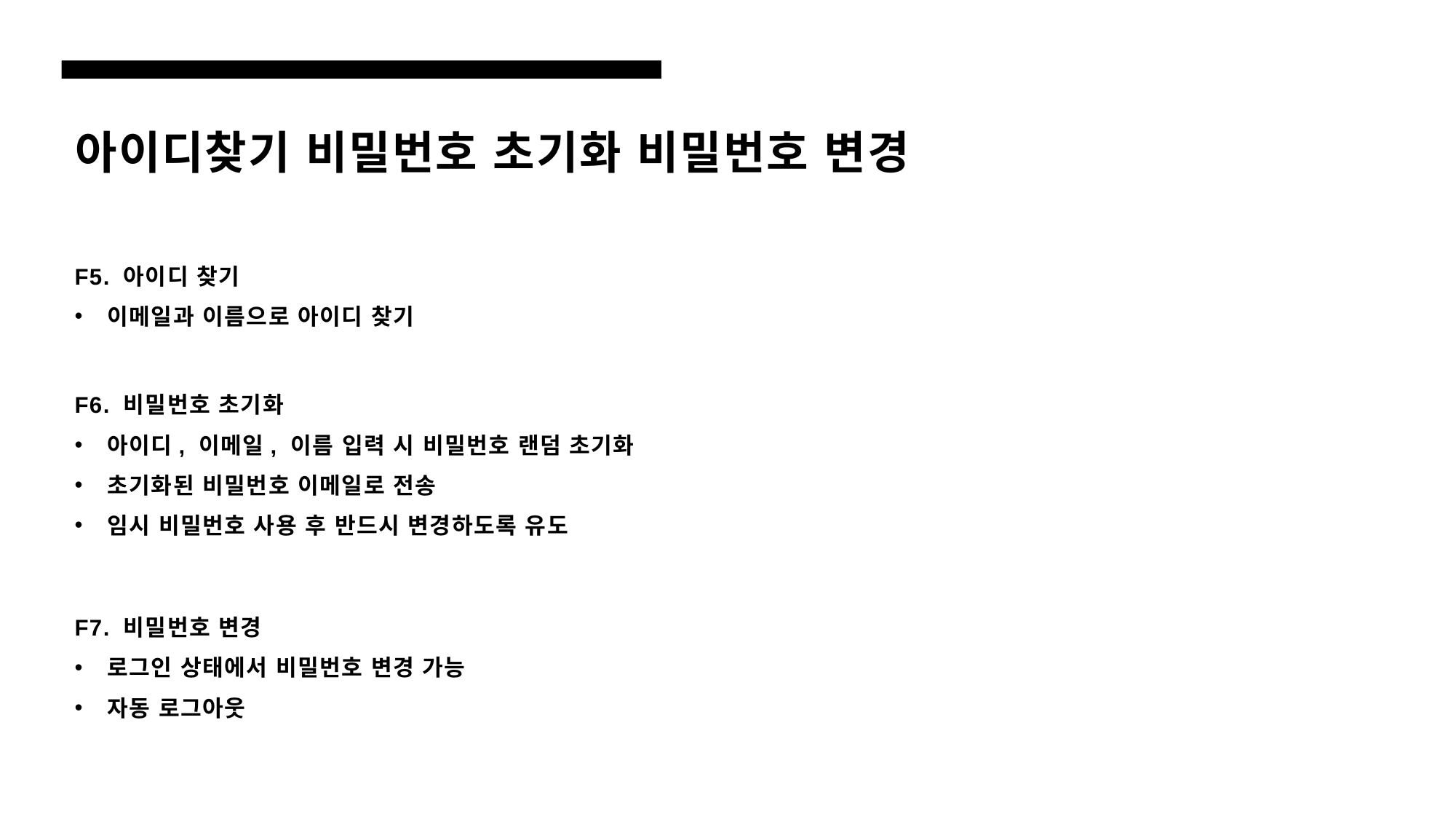

# 아이디찾기 비밀번호 초기화 비밀번호 변경
F5. 아이디 찾기
이메일과 이름으로 아이디 찾기

F6. 비밀번호 초기화
아이디, 이메일, 이름 입력 시 비밀번호 랜덤 초기화
초기화된 비밀번호 이메일로 전송
임시 비밀번호 사용 후 반드시 변경하도록 유도

F7. 비밀번호 변경
로그인 상태에서 비밀번호 변경 가능
자동 로그아웃